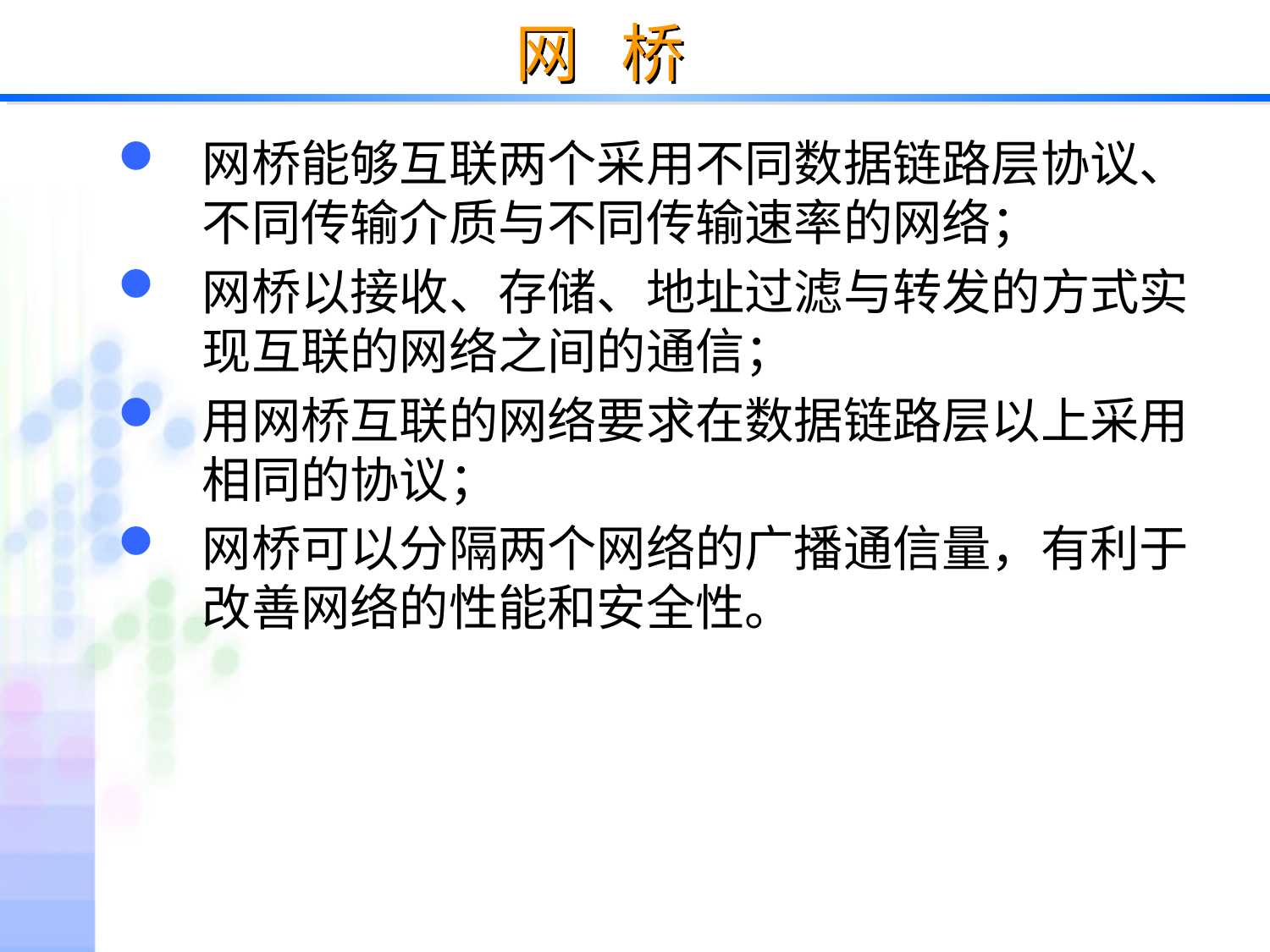

# 网   桥
网桥能够互联两个采用不同数据链路层协议、不同传输介质与不同传输速率的网络；
网桥以接收、存储、地址过滤与转发的方式实现互联的网络之间的通信；
用网桥互联的网络要求在数据链路层以上采用相同的协议；
网桥可以分隔两个网络的广播通信量，有利于改善网络的性能和安全性。